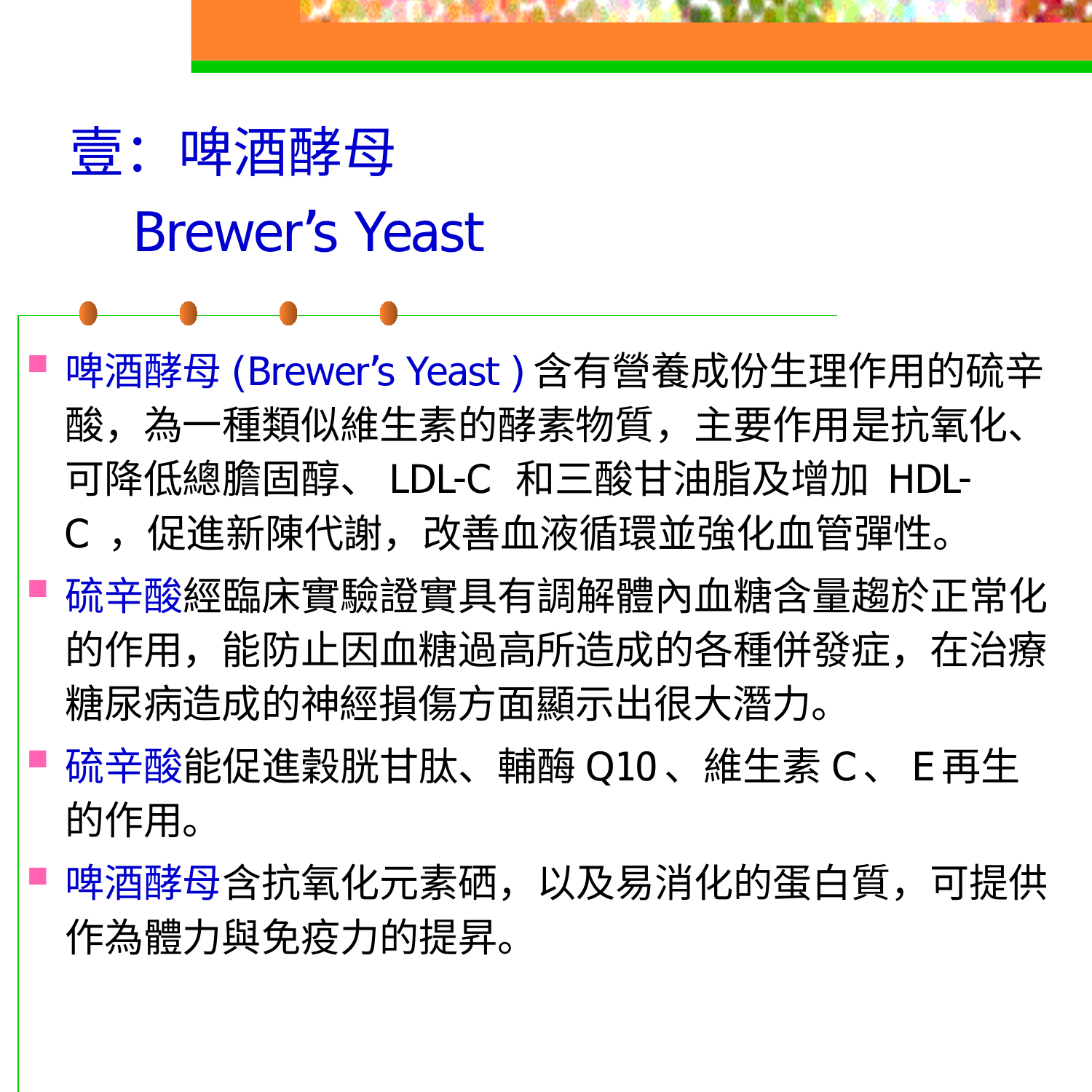

壹：啤酒酵母
    Brewer’s Yeast
啤酒酵母(Brewer’s Yeast )含有營養成份生理作用的硫辛酸，為一種類似維生素的酵素物質，主要作用是抗氧化、可降低總膽固醇、LDL-C  和三酸甘油脂及增加 HDL-C ，促進新陳代謝，改善血液循環並強化血管彈性。
硫辛酸經臨床實驗證實具有調解體內血糖含量趨於正常化的作用，能防止因血糖過高所造成的各種併發症，在治療糖尿病造成的神經損傷方面顯示出很大潛力。
硫辛酸能促進穀胱甘肽、輔酶Q10、維生素C、E再生的作用。
啤酒酵母含抗氧化元素硒，以及易消化的蛋白質，可提供作為體力與免疫力的提昇。
14